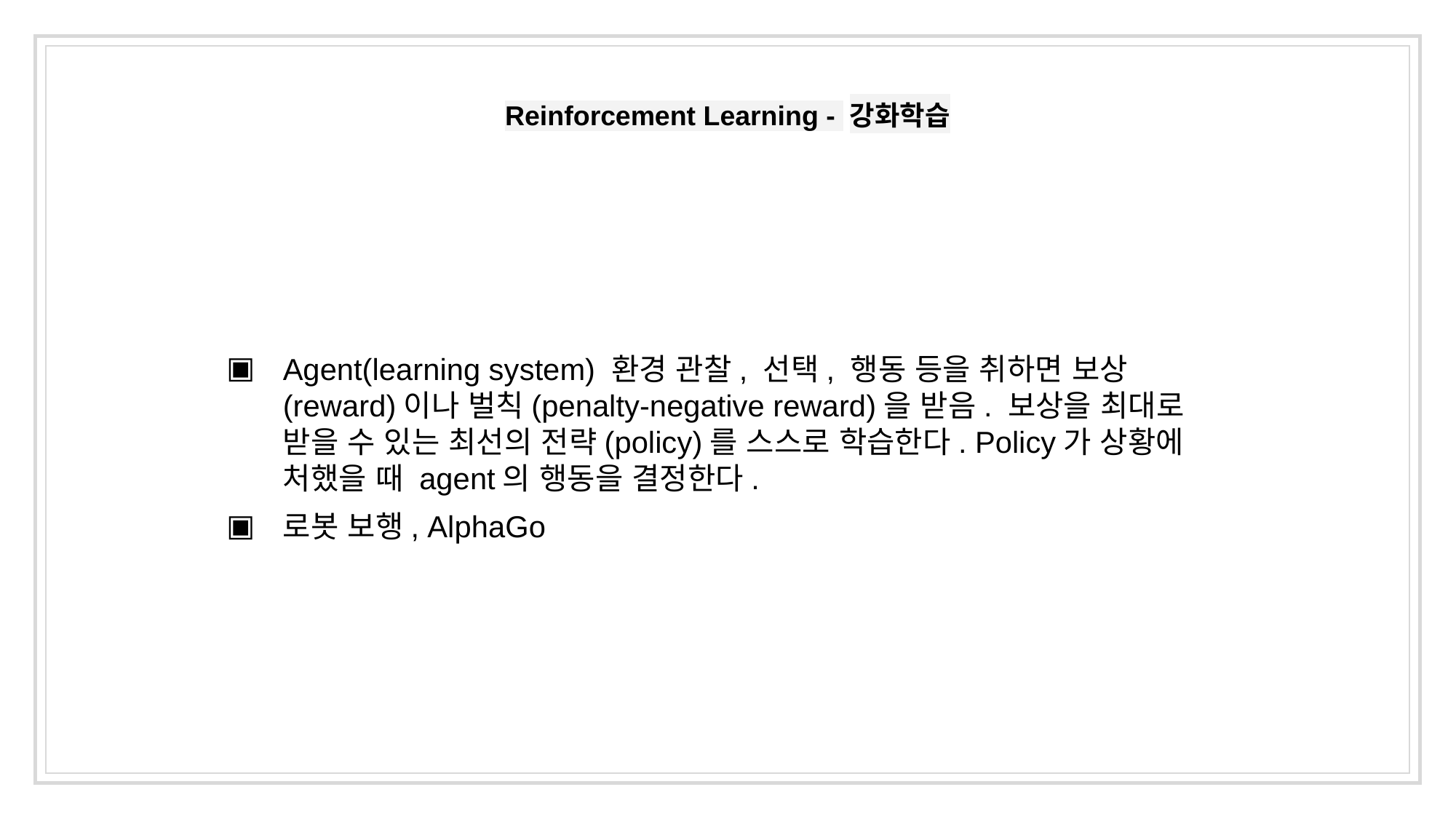

# Reinforcement Learning - 강화학습
Agent(learning system) 환경 관찰, 선택, 행동 등을 취하면 보상(reward)이나 벌칙(penalty-negative reward)을 받음. 보상을 최대로 받을 수 있는 최선의 전략(policy)를 스스로 학습한다. Policy가 상황에 처했을 때 agent의 행동을 결정한다.
로봇 보행, AlphaGo